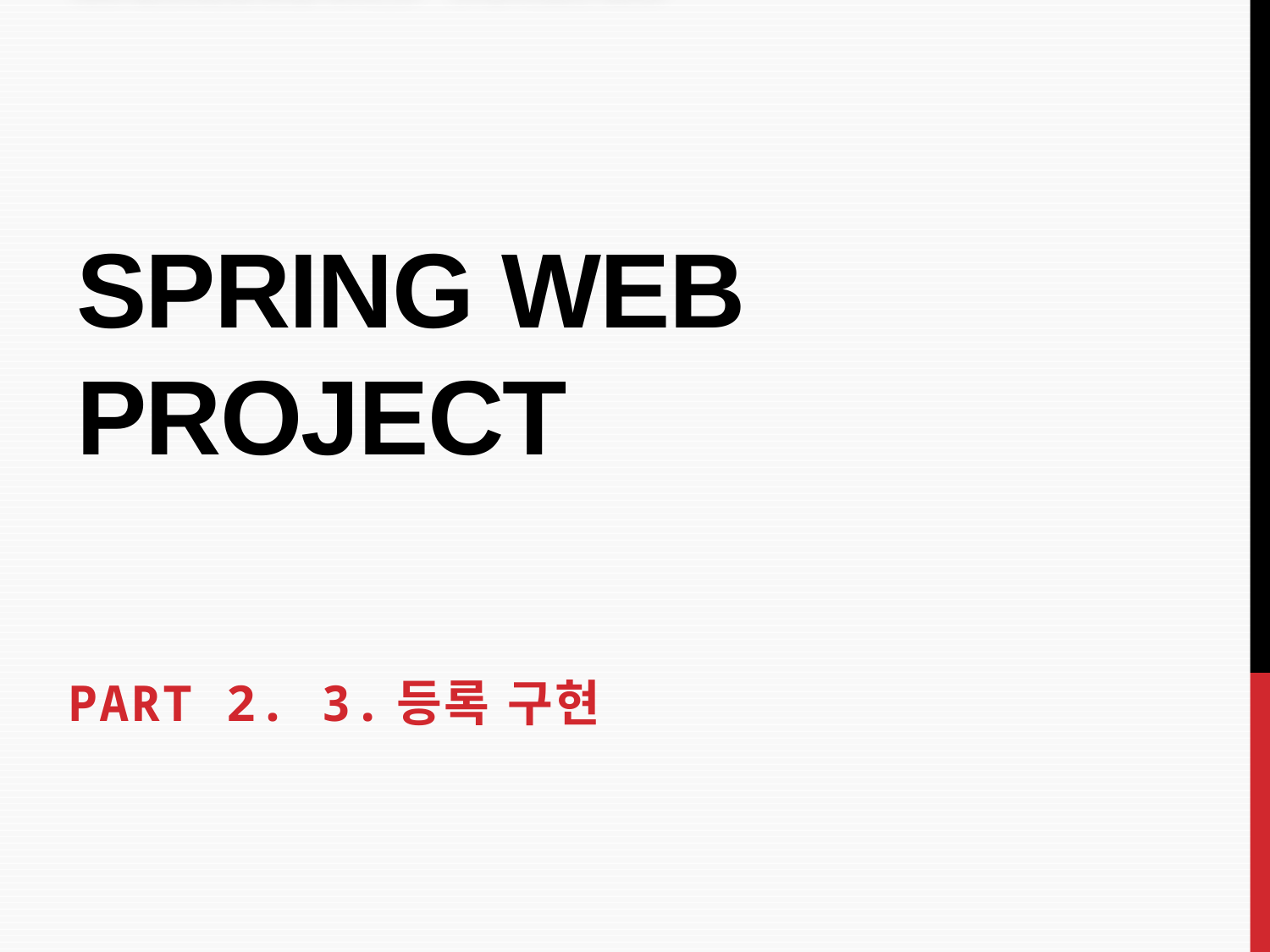

# Spring Web Project
PART 2. 3.등록 구현